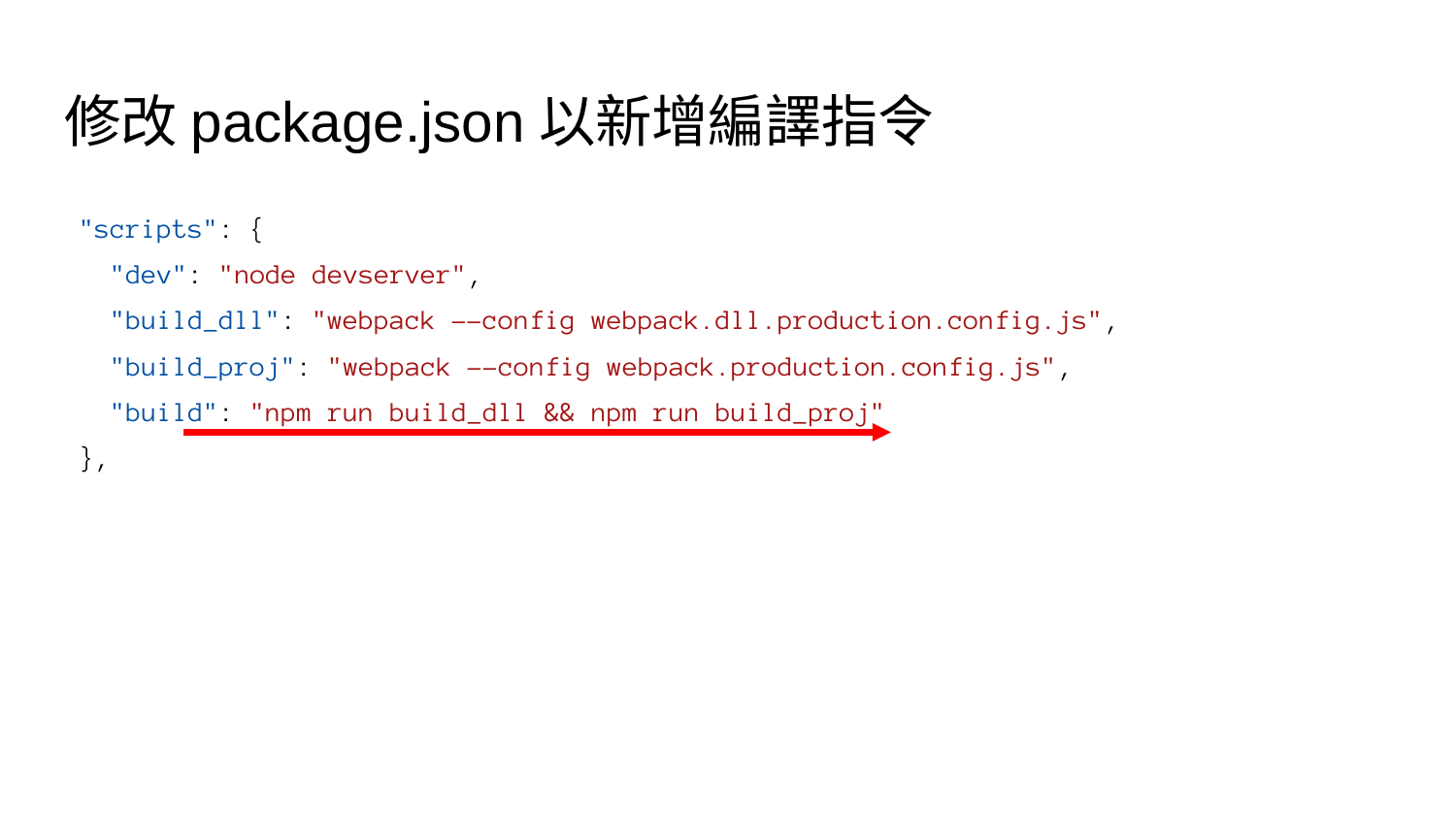

# 修改package.json以新增編譯指令
 "scripts": {
   "dev": "node devserver",
   "build_dll": "webpack --config webpack.dll.production.config.js",
   "build_proj": "webpack --config webpack.production.config.js",
   "build": "npm run build_dll && npm run build_proj"
 },